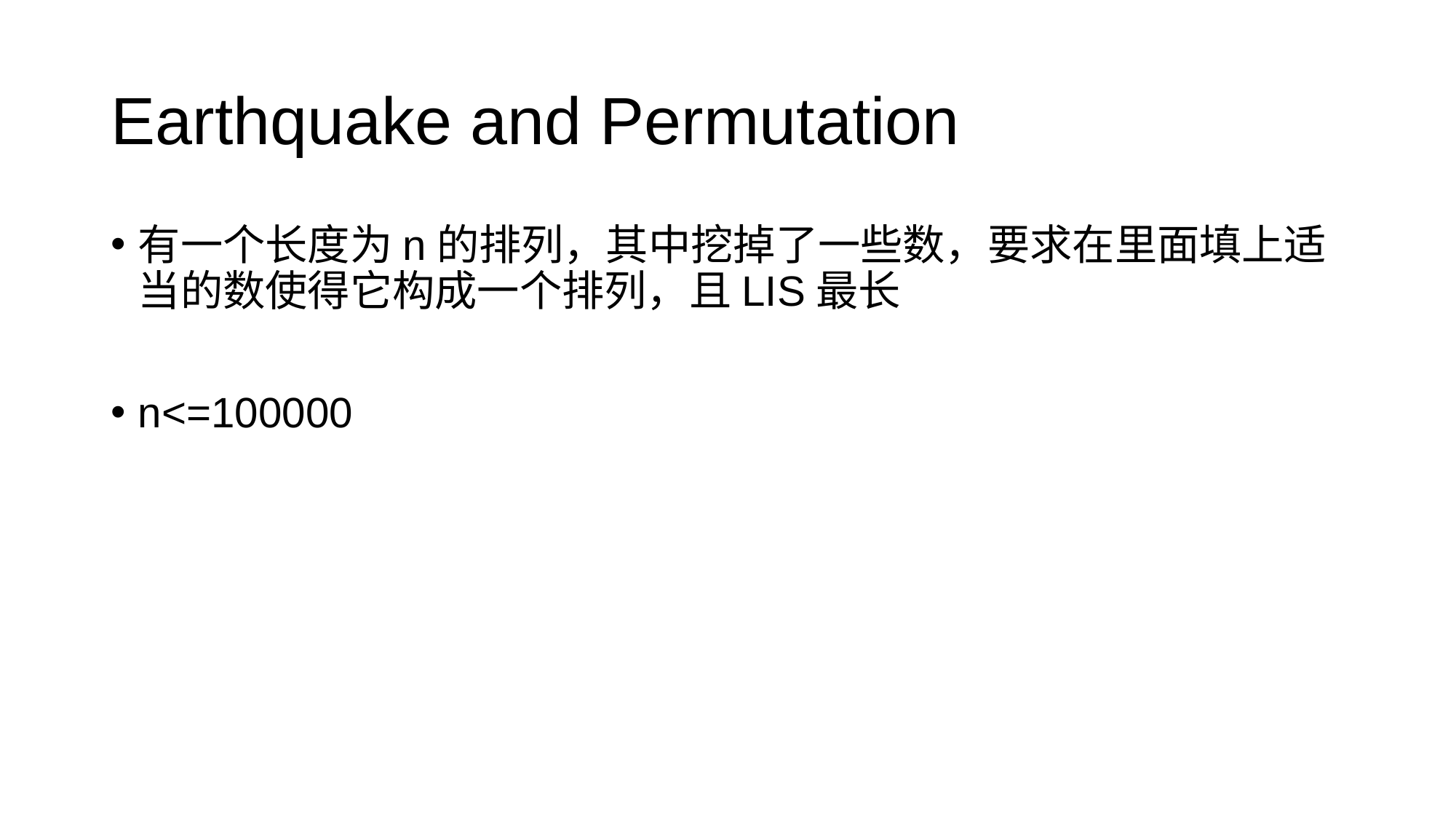

# Earthquake and Permutation
有一个长度为n的排列，其中挖掉了一些数，要求在里面填上适当的数使得它构成一个排列，且LIS最长

n<=100000